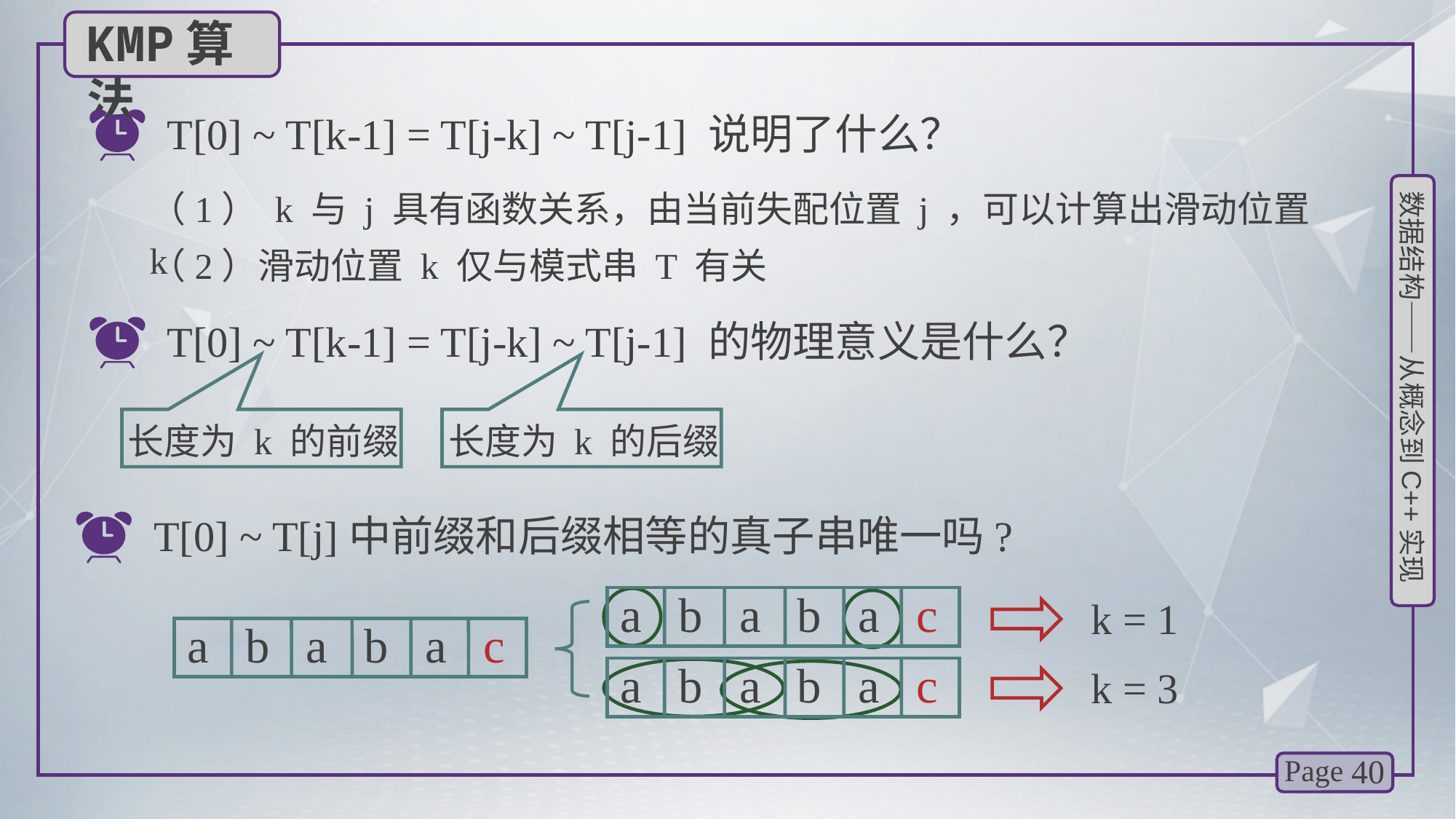

KMP算法

T[0] ~ T[k-1] = T[j-k] ~ T[j-1] 说明了什么？

（1） k 与 j 具有函数关系，由当前失配位置 j ，可以计算出滑动位置 k
（2）滑动位置 k 仅与模式串 T 有关
T[0] ~ T[k-1] = T[j-k] ~ T[j-1] 的物理意义是什么？

长度为 k 的前缀
长度为 k 的后缀
T[0] ~ T[j]中前缀和后缀相等的真子串唯一吗?

k = 1

a   b   a   b   a   c

a   b   a   b   a   c

a   b   a   b   a   c

k = 3